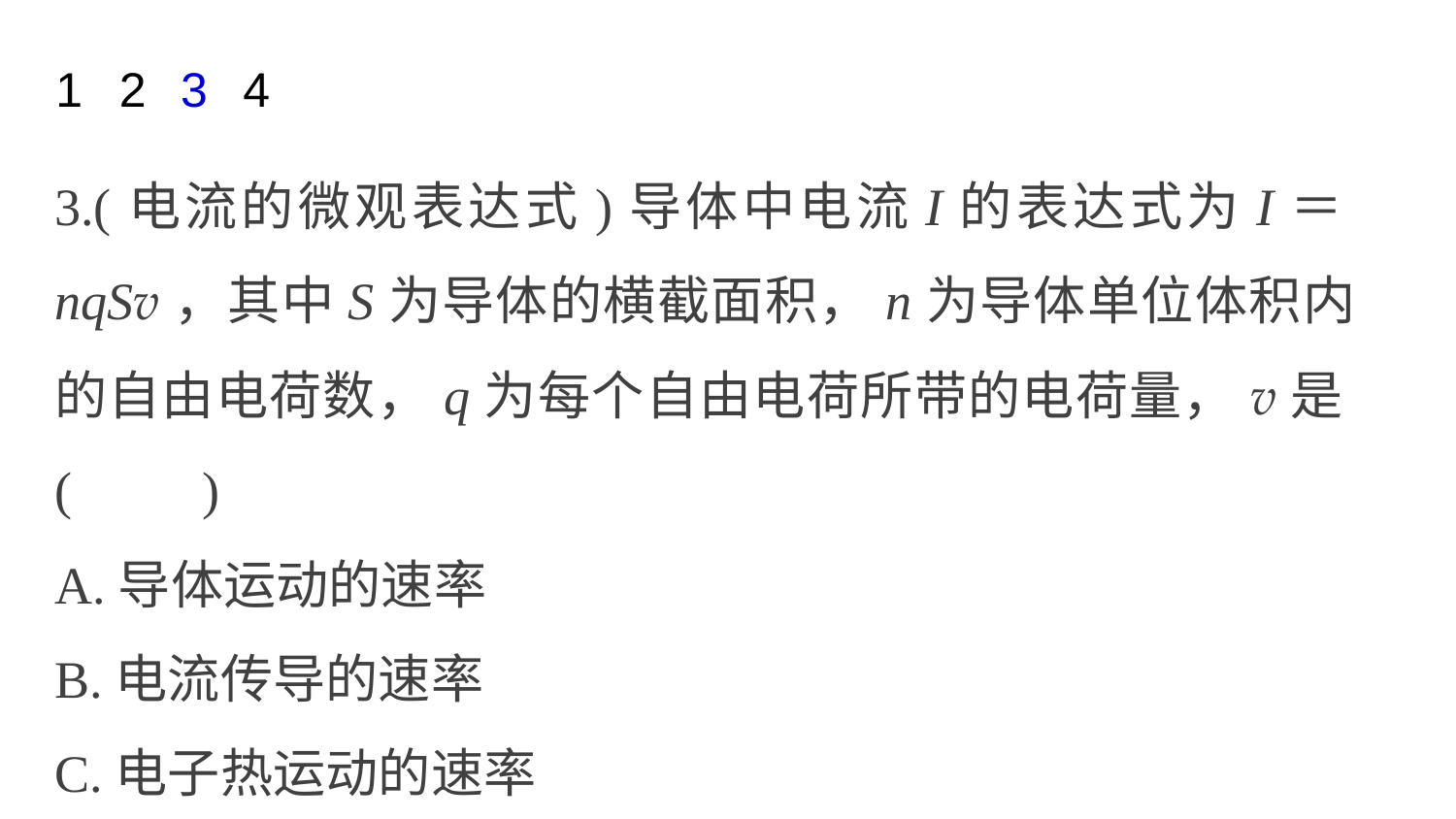

1
2
3
4
3.(电流的微观表达式)导体中电流I的表达式为I＝nqSv，其中S为导体的横截面积，n为导体单位体积内的自由电荷数，q为每个自由电荷所带的电荷量，v是(　　)
A.导体运动的速率
B.电流传导的速率
C.电子热运动的速率
D.自由电荷定向移动的速率